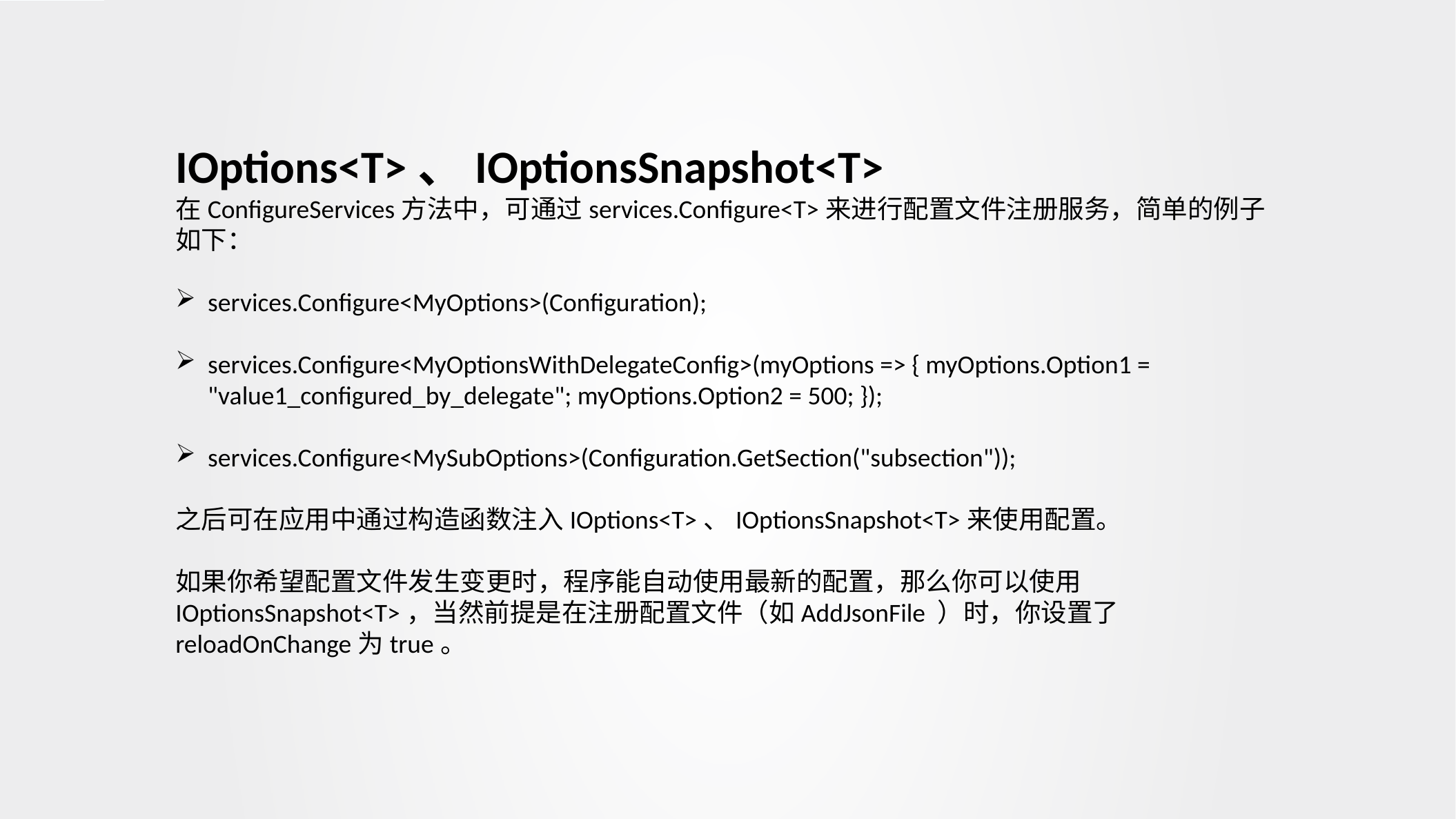

IOptions<T>、IOptionsSnapshot<T>
在ConfigureServices方法中，可通过services.Configure<T>来进行配置文件注册服务，简单的例子如下：

services.Configure<MyOptions>(Configuration);

services.Configure<MyOptionsWithDelegateConfig>(myOptions => { myOptions.Option1 = "value1_configured_by_delegate"; myOptions.Option2 = 500; });

services.Configure<MySubOptions>(Configuration.GetSection("subsection"));

之后可在应用中通过构造函数注入IOptions<T>、IOptionsSnapshot<T>来使用配置。

如果你希望配置文件发生变更时，程序能自动使用最新的配置，那么你可以使用IOptionsSnapshot<T>，当然前提是在注册配置文件（如AddJsonFile ）时，你设置了reloadOnChange为true。